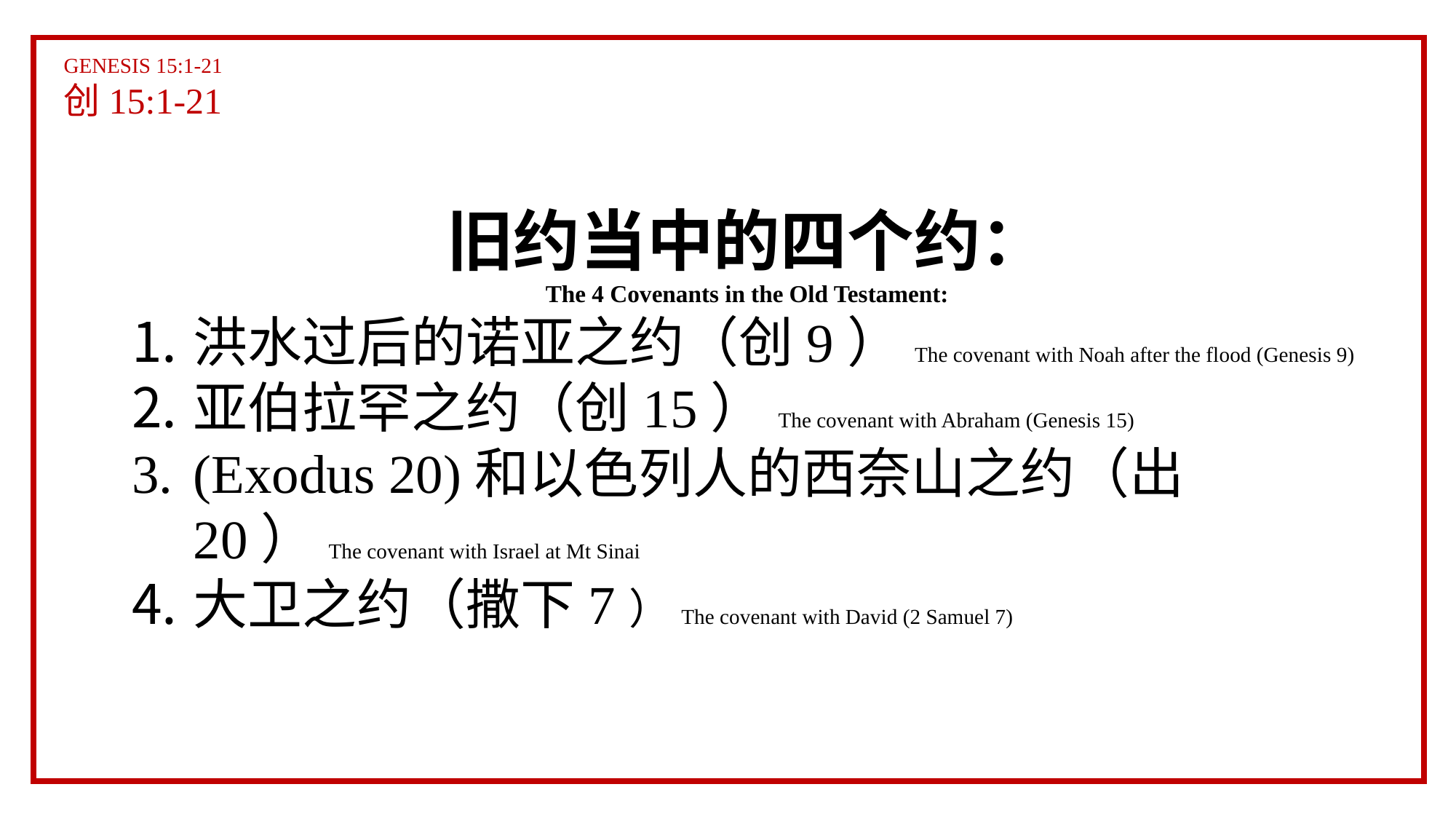

GENESIS 15:1-21
创15:1-21
旧约当中的四个约：
The 4 Covenants in the Old Testament:
洪水过后的诺亚之约（创9）The covenant with Noah after the flood (Genesis 9)
亚伯拉罕之约（创15）The covenant with Abraham (Genesis 15)
(Exodus 20)和以色列人的西奈山之约（出20）The covenant with Israel at Mt Sinai
大卫之约（撒下7）The covenant with David (2 Samuel 7)